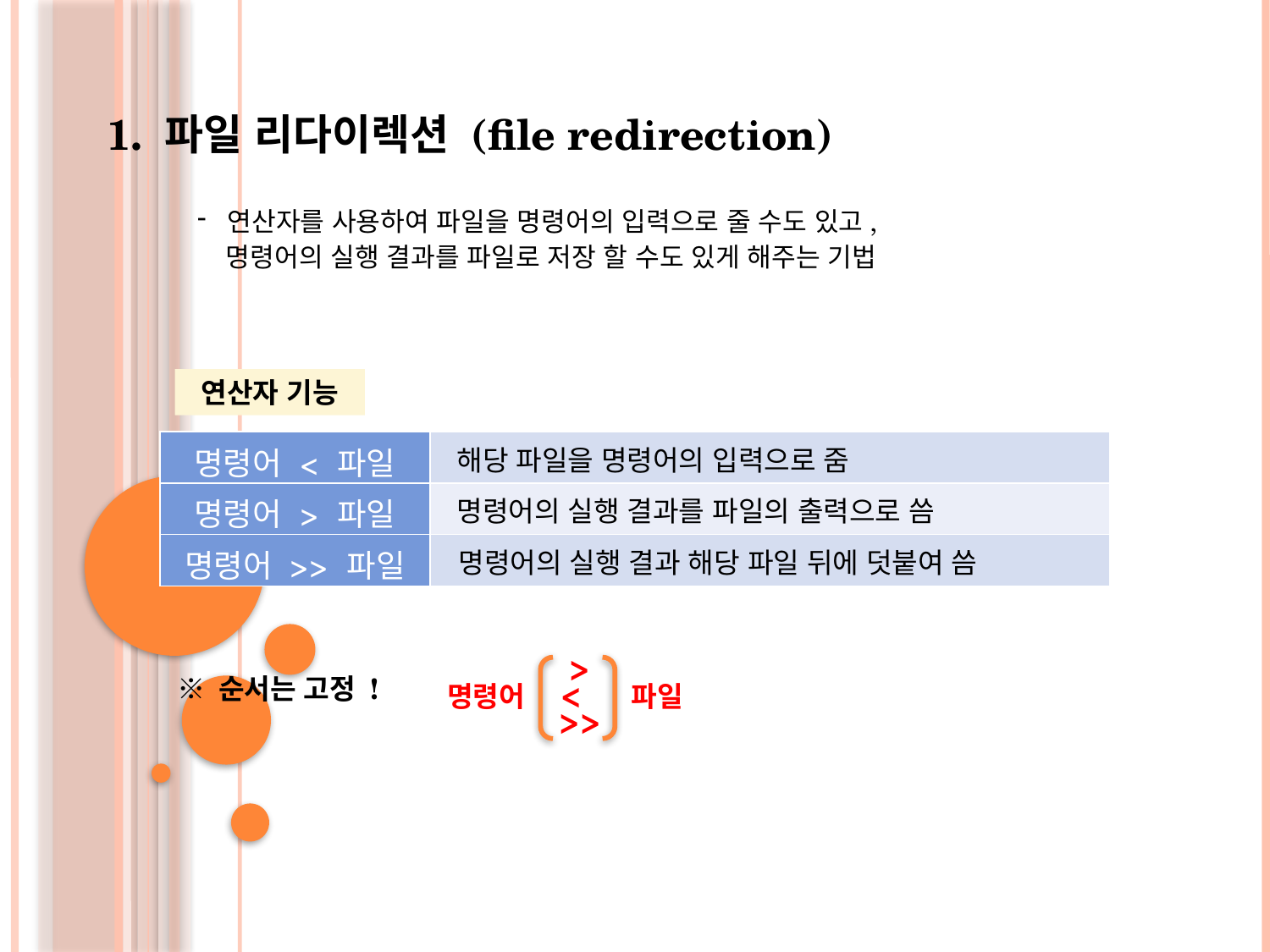

1. 파일 리다이렉션 (file redirection)
  연산자를 사용하여 파일을 명령어의 입력으로 줄 수도 있고,
   명령어의 실행 결과를 파일로 저장 할 수도 있게 해주는 기법

연산자 기능
| 명령어 < 파일 | 해당 파일을 명령어의 입력으로 줌 |
| --- | --- |
| 명령어 > 파일 | 명령어의 실행 결과를 파일의 출력으로 씀 |
| 명령어 >> 파일 | 명령어의 실행 결과 해당 파일 뒤에 덧붙여 씀 |
   >
명령어   <    파일
   >>

※ 순서는 고정 !